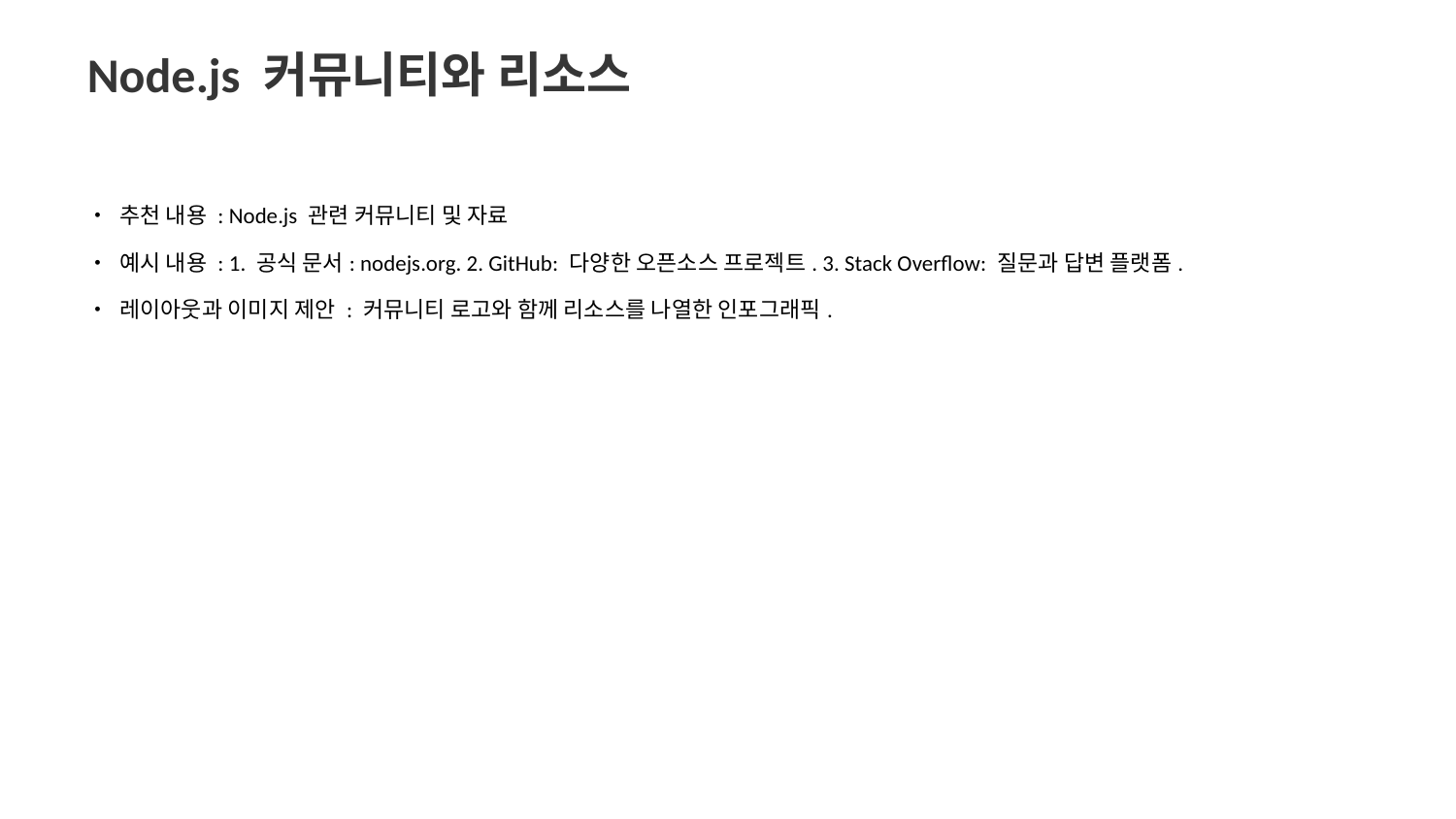

Node.js 커뮤니티와 리소스
• 추천 내용 : Node.js 관련 커뮤니티 및 자료
• 예시 내용 : 1. 공식 문서: nodejs.org. 2. GitHub: 다양한 오픈소스 프로젝트. 3. Stack Overflow: 질문과 답변 플랫폼.
• 레이아웃과 이미지 제안 : 커뮤니티 로고와 함께 리소스를 나열한 인포그래픽.